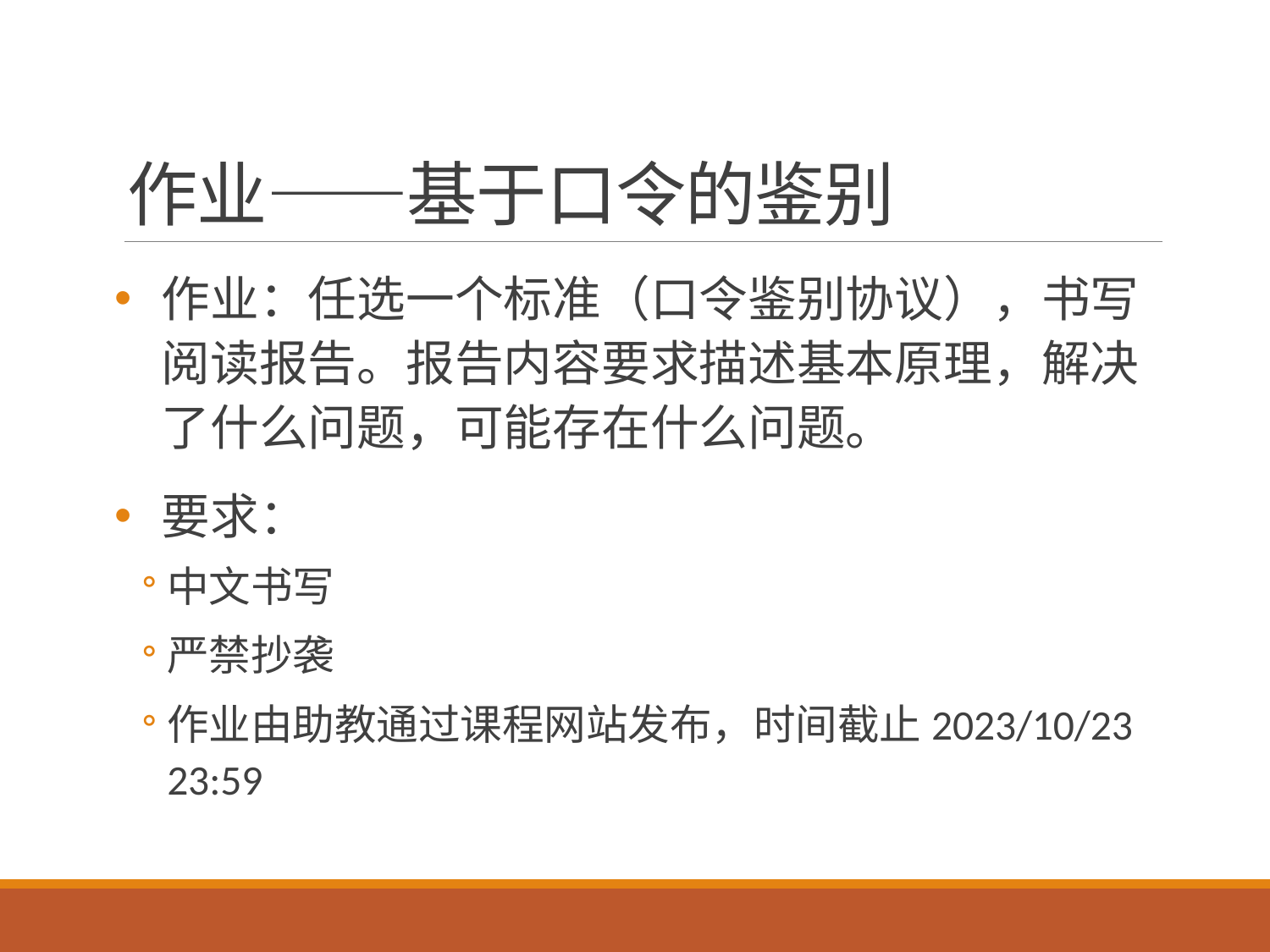

# 作业——基于口令的鉴别
作业：任选一个标准（口令鉴别协议），书写阅读报告。报告内容要求描述基本原理，解决了什么问题，可能存在什么问题。
要求：
中文书写
严禁抄袭
作业由助教通过课程网站发布，时间截止2023/10/23 23:59
65